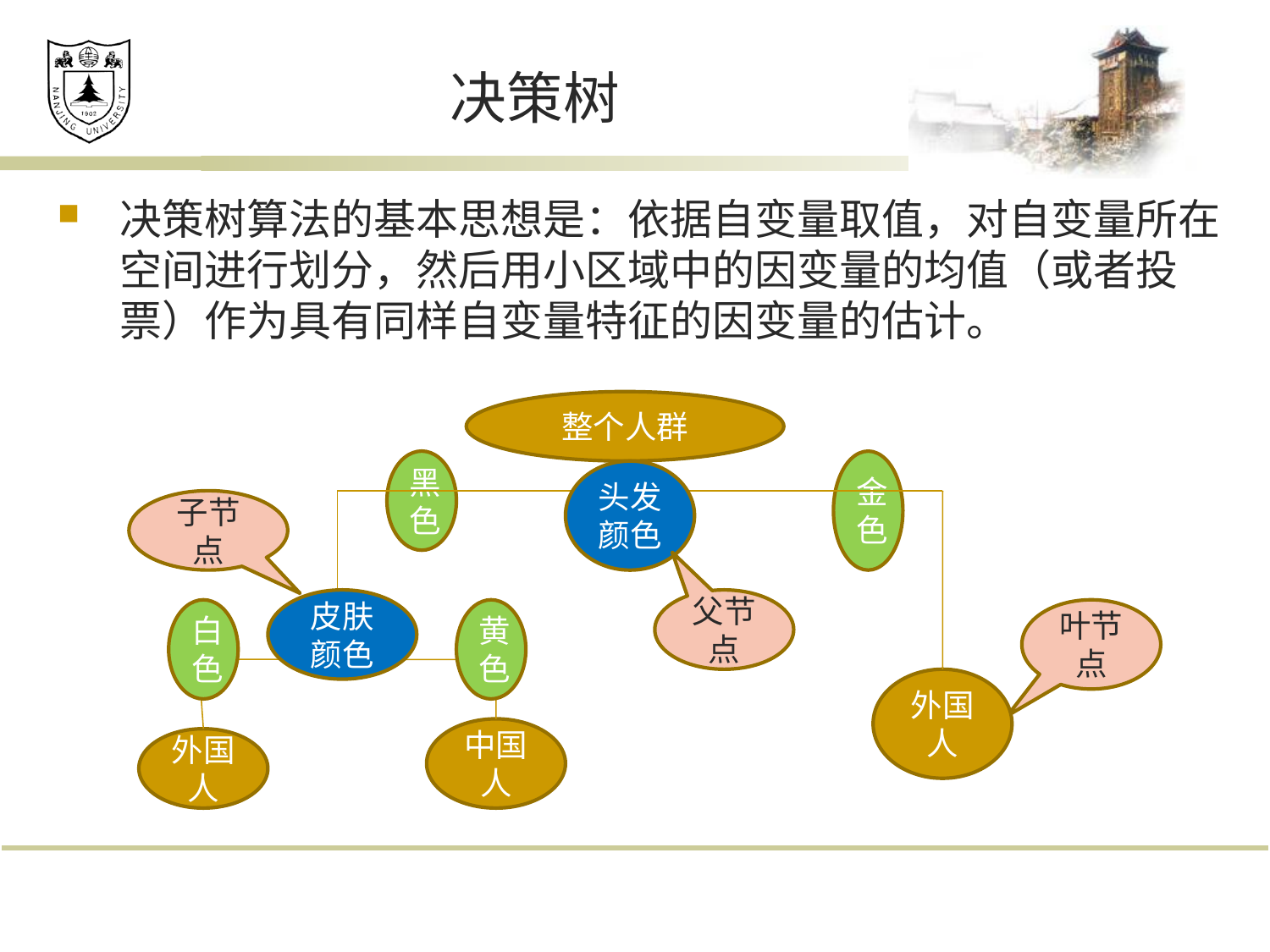

# 决策树
决策树算法的基本思想是：依据自变量取值，对自变量所在空间进行划分，然后用小区域中的因变量的均值（或者投票）作为具有同样自变量特征的因变量的估计。

整个人群
黑色
金色
头发颜色
子节点
皮肤颜色
父节点
白色
黄色
叶节点
外国人
中国人
外国人